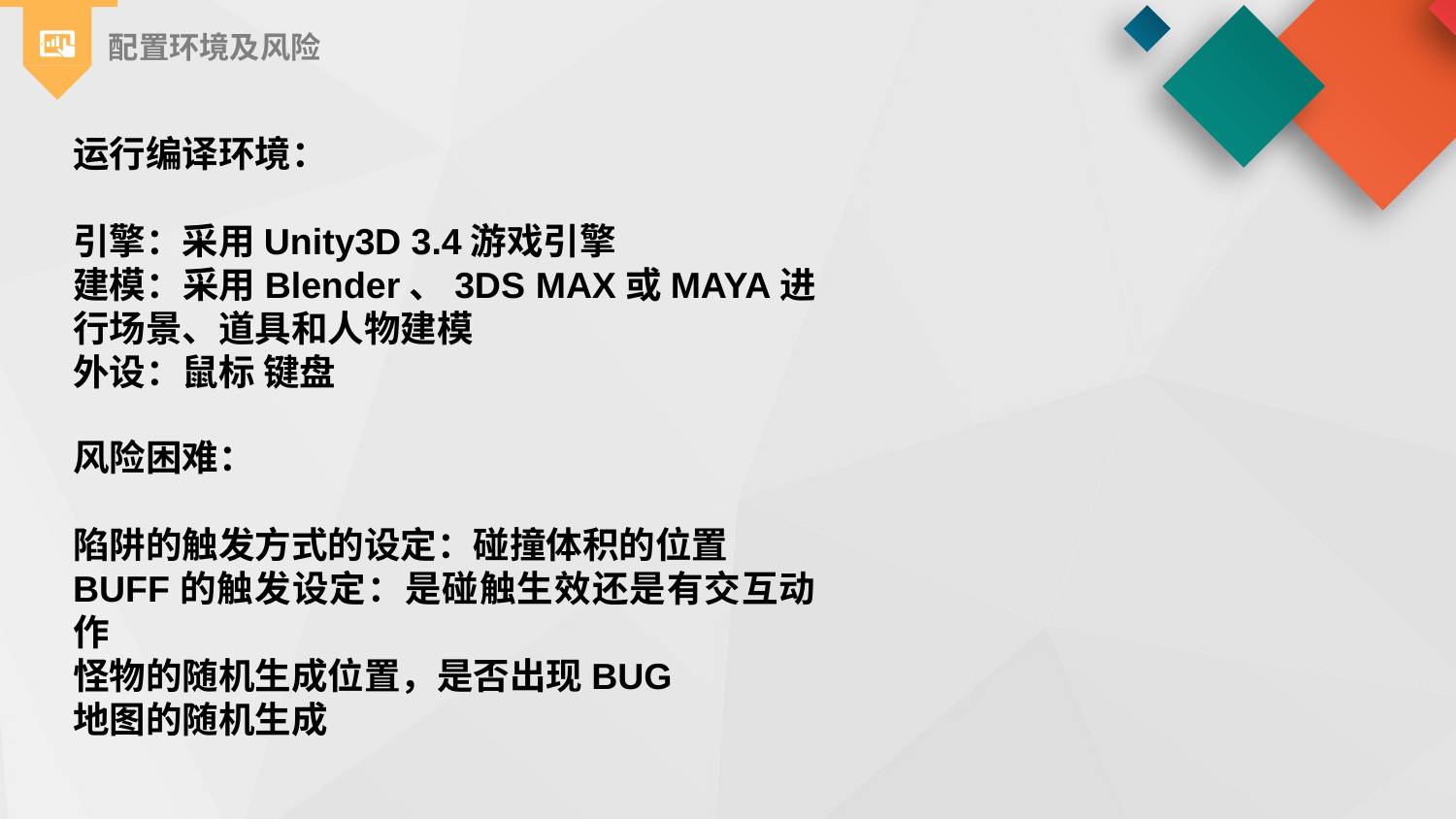

配置环境及风险

运行编译环境：

引擎：采用Unity3D 3.4游戏引擎
建模：采用Blender、3DS MAX或MAYA进行场景、道具和人物建模
外设：鼠标 键盘
风险困难：

陷阱的触发方式的设定：碰撞体积的位置
BUFF的触发设定：是碰触生效还是有交互动作
怪物的随机生成位置，是否出现BUG
地图的随机生成